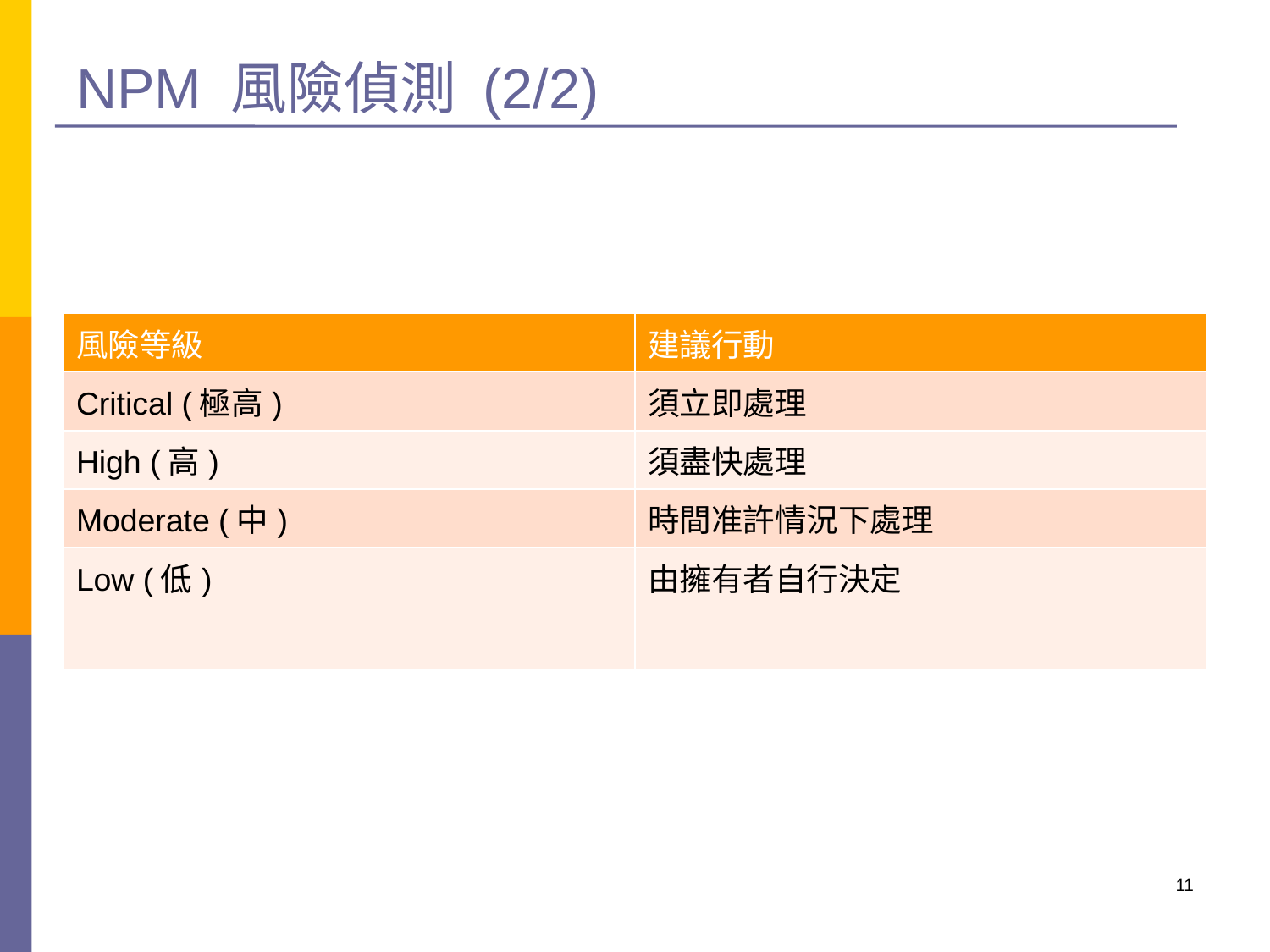

# NPM 風險偵測 (2/2)
| 風險等級 | 建議行動 |
| --- | --- |
| Critical (極高) | 須立即處理 |
| High (高) | 須盡快處理 |
| Moderate (中) | 時間准許情況下處理 |
| Low (低) | 由擁有者自行決定 |
11